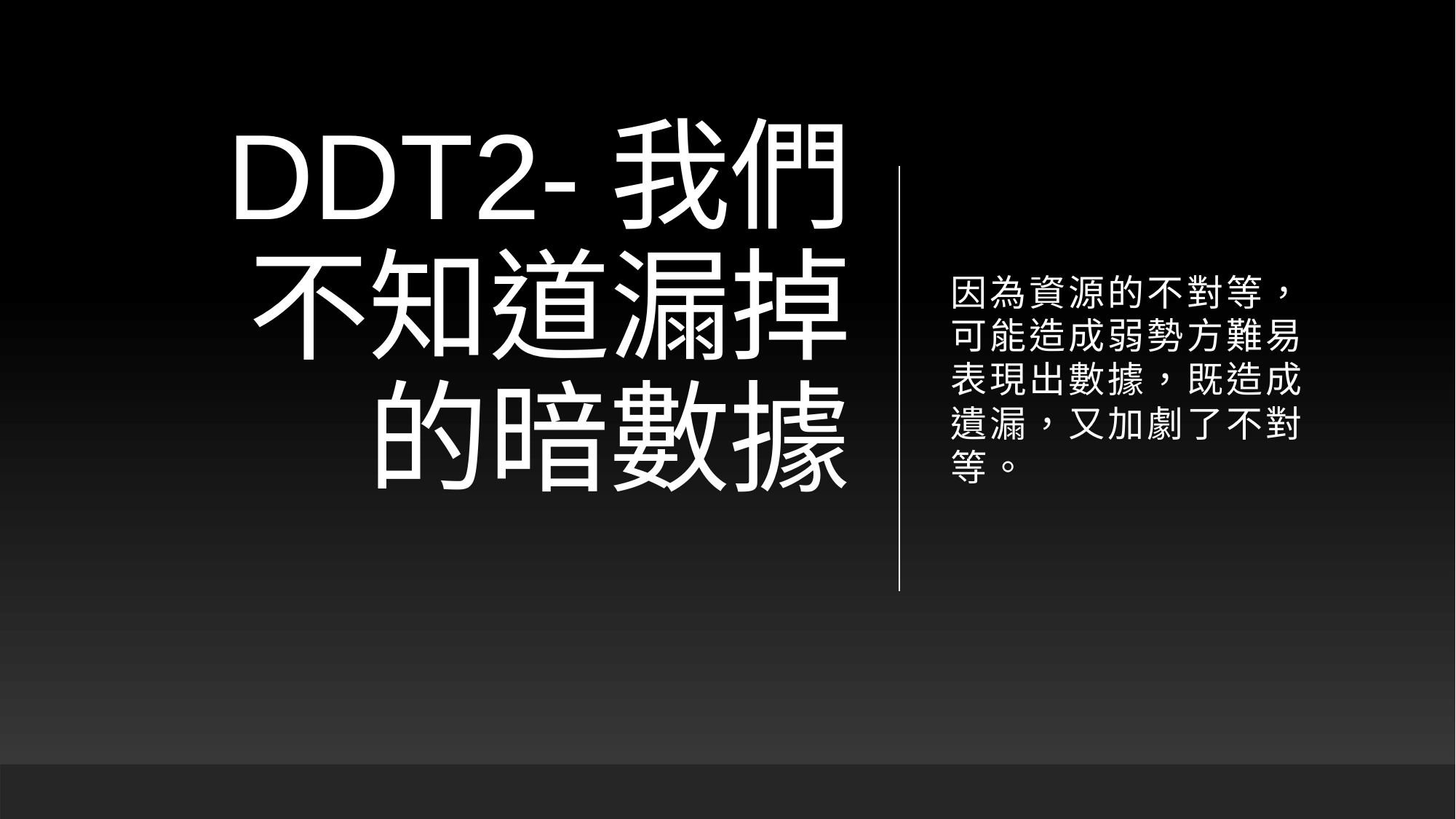

# DDT2-我們不知道漏掉的暗數據

因為資源的不對等，可能造成弱勢方難易表現出數據，既造成遺漏，又加劇了不對等。